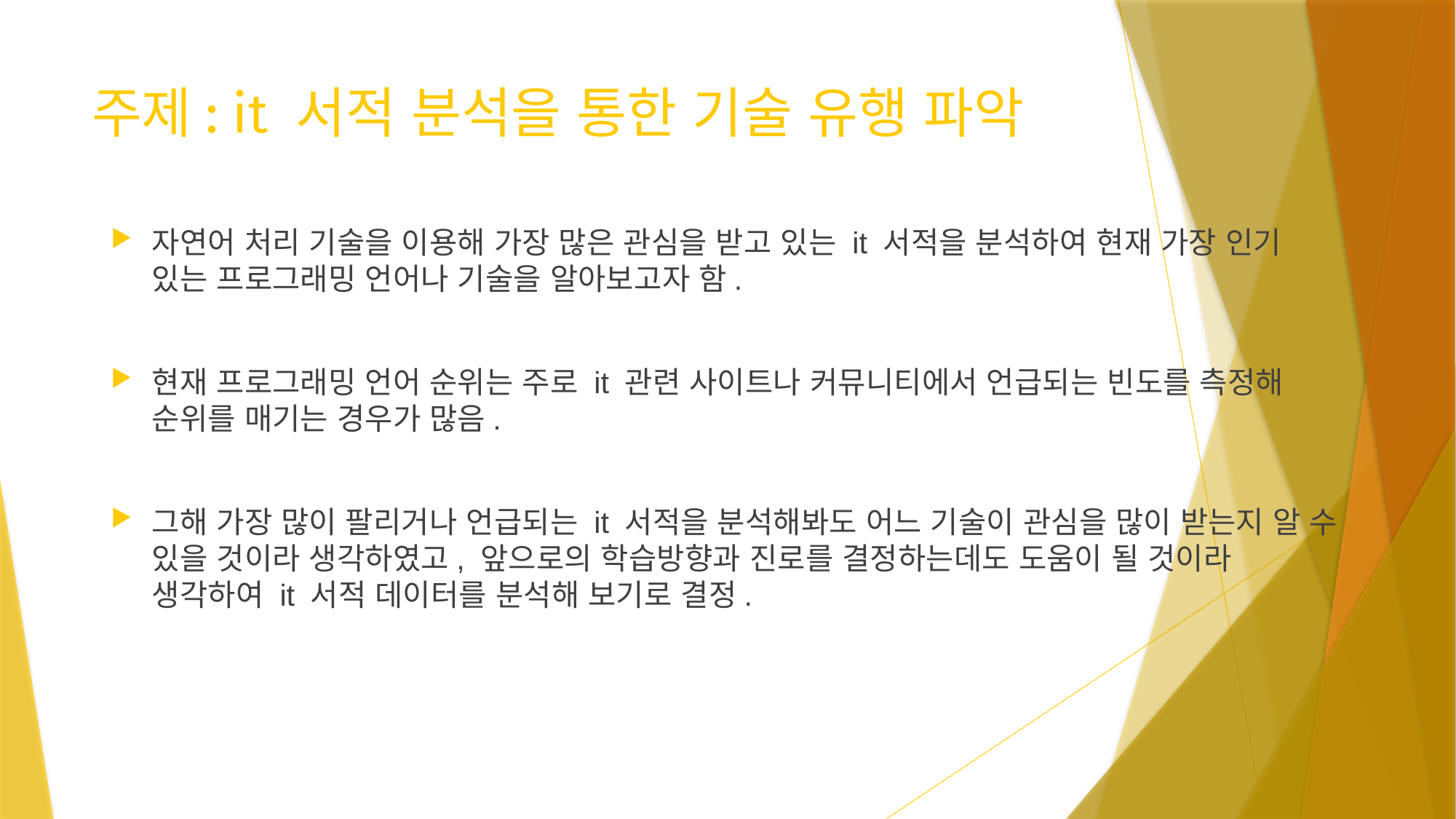

# 주제: it 서적 분석을 통한 기술 유행 파악
자연어 처리 기술을 이용해 가장 많은 관심을 받고 있는 it 서적을 분석하여 현재 가장 인기 있는 프로그래밍 언어나 기술을 알아보고자 함.

현재 프로그래밍 언어 순위는 주로 it 관련 사이트나 커뮤니티에서 언급되는 빈도를 측정해 순위를 매기는 경우가 많음.

그해 가장 많이 팔리거나 언급되는 it 서적을 분석해봐도 어느 기술이 관심을 많이 받는지 알 수 있을 것이라 생각하였고, 앞으로의 학습방향과 진로를 결정하는데도 도움이 될 것이라 생각하여 it 서적 데이터를 분석해 보기로 결정.